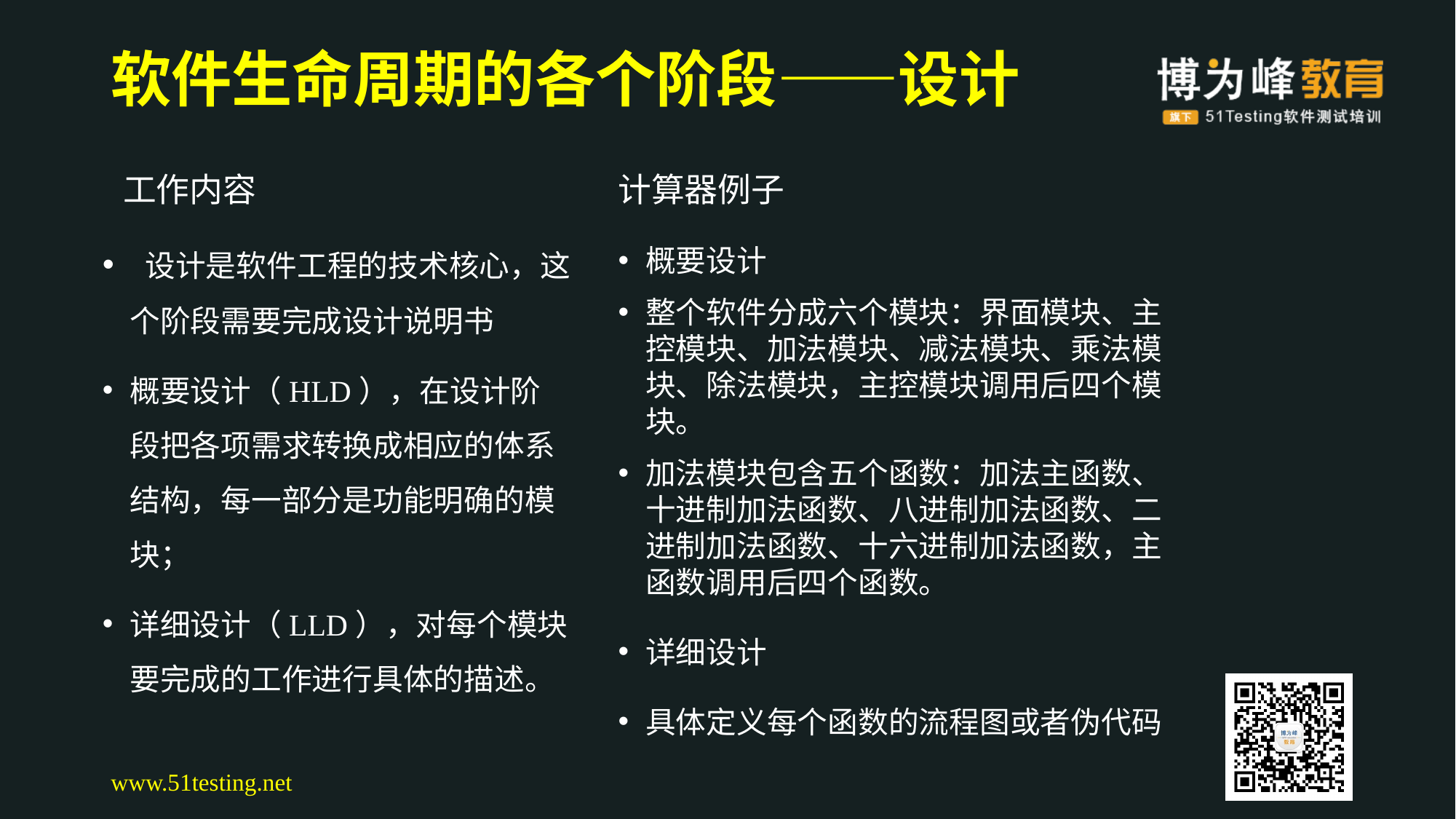

# 软件生命周期的各个阶段——设计
计算器例子
概要设计
整个软件分成六个模块：界面模块、主控模块、加法模块、减法模块、乘法模块、除法模块，主控模块调用后四个模块。
加法模块包含五个函数：加法主函数、十进制加法函数、八进制加法函数、二进制加法函数、十六进制加法函数，主函数调用后四个函数。
详细设计
具体定义每个函数的流程图或者伪代码
  工作内容
 设计是软件工程的技术核心，这个阶段需要完成设计说明书
概要设计（HLD），在设计阶段把各项需求转换成相应的体系结构，每一部分是功能明确的模块；
详细设计（LLD），对每个模块要完成的工作进行具体的描述。

www.51testing.net